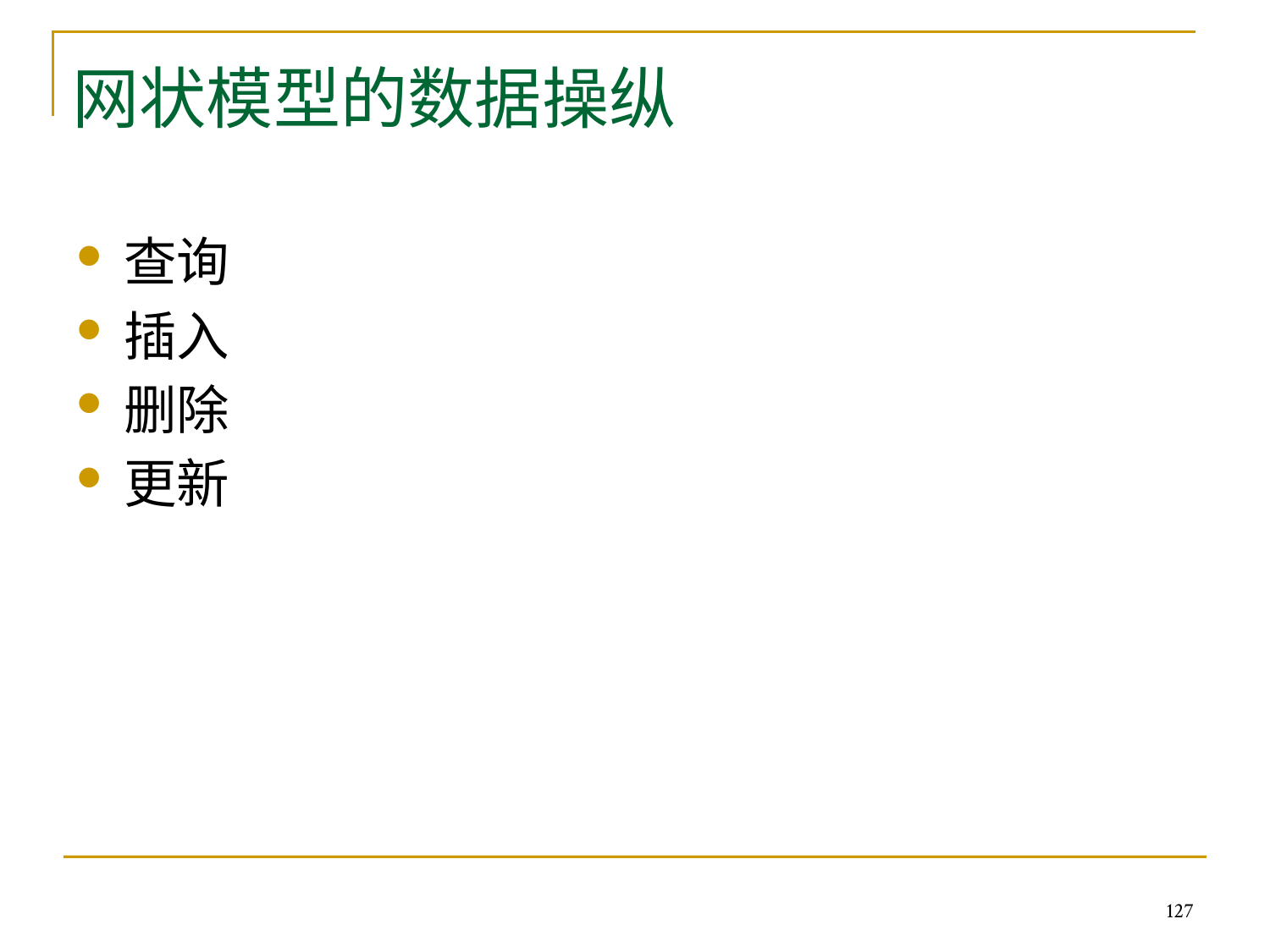

# 网状模型的数据操纵
查询
插入
删除
更新
127